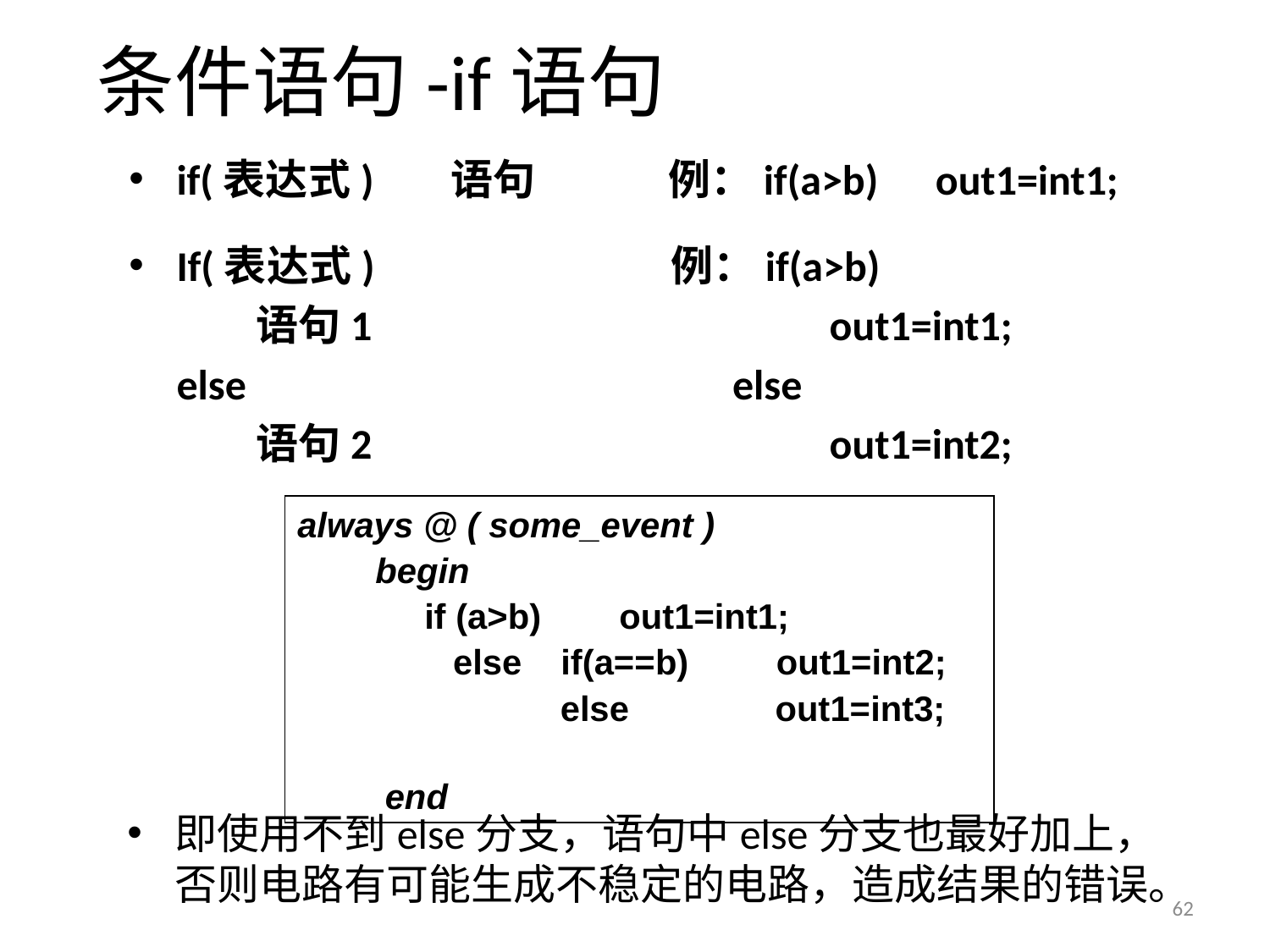

# 条件语句-if语句
if(表达式)       语句              例：if(a>b)      out1=int1;

If(表达式)                              例：if(a>b)
	语句1                                                out1=int1;
     else                                                   else
	语句2                                                out1=int2;
always @ ( some_event )
        begin
	if (a>b)        out1=int1;
                else    if(a==b)         out1=int2;
                           else               out1=int3;
         end
即使用不到else分支，语句中else分支也最好加上，否则电路有可能生成不稳定的电路，造成结果的错误。
62